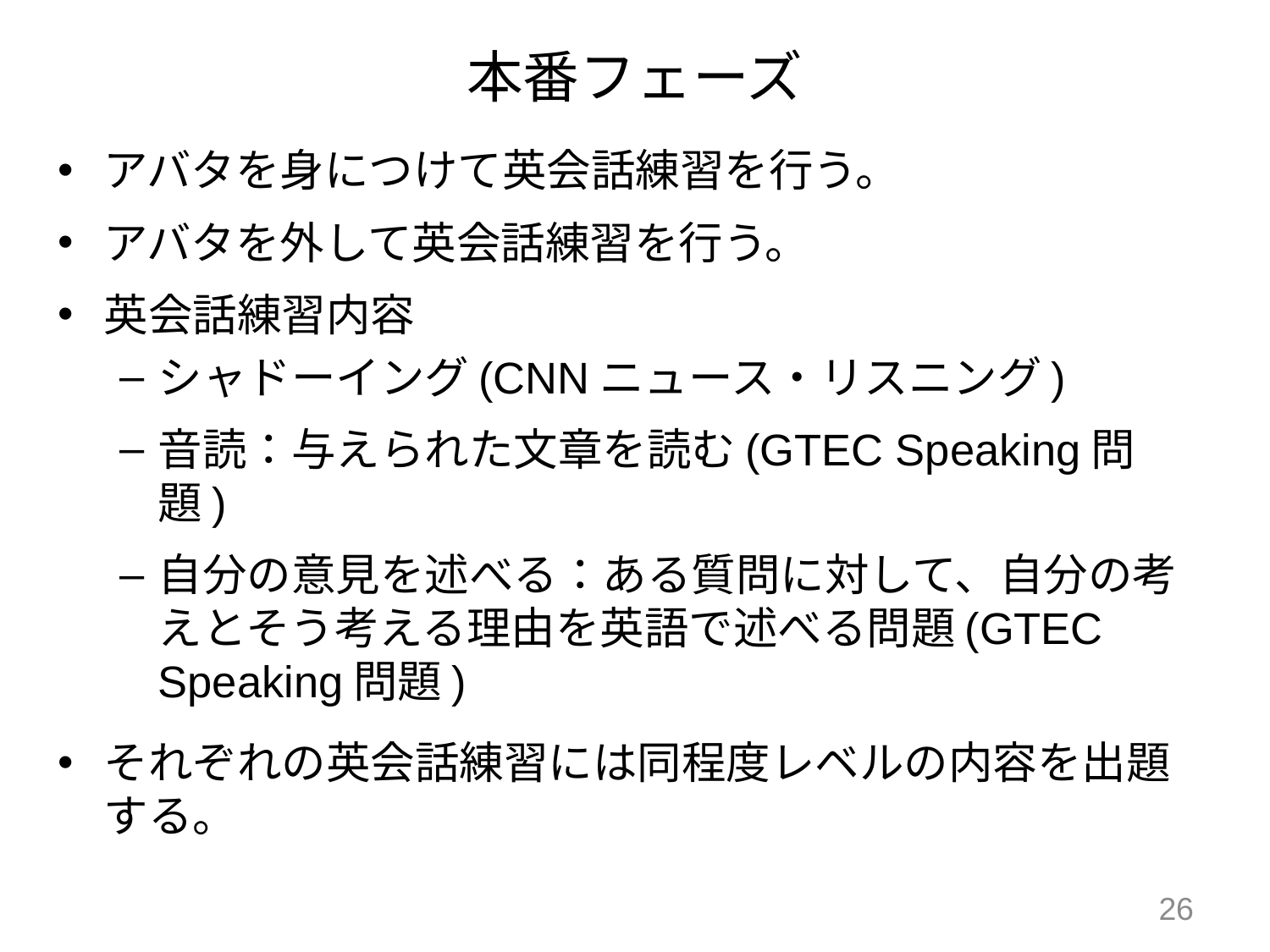

# 本番フェーズ
アバタを身につけて英会話練習を行う。
アバタを外して英会話練習を行う。
英会話練習内容
シャドーイング(CNNニュース・リスニング)
音読：与えられた文章を読む(GTEC Speaking問題)
自分の意見を述べる：ある質問に対して、自分の考えとそう考える理由を英語で述べる問題(GTEC Speaking問題)
それぞれの英会話練習には同程度レベルの内容を出題する。
26